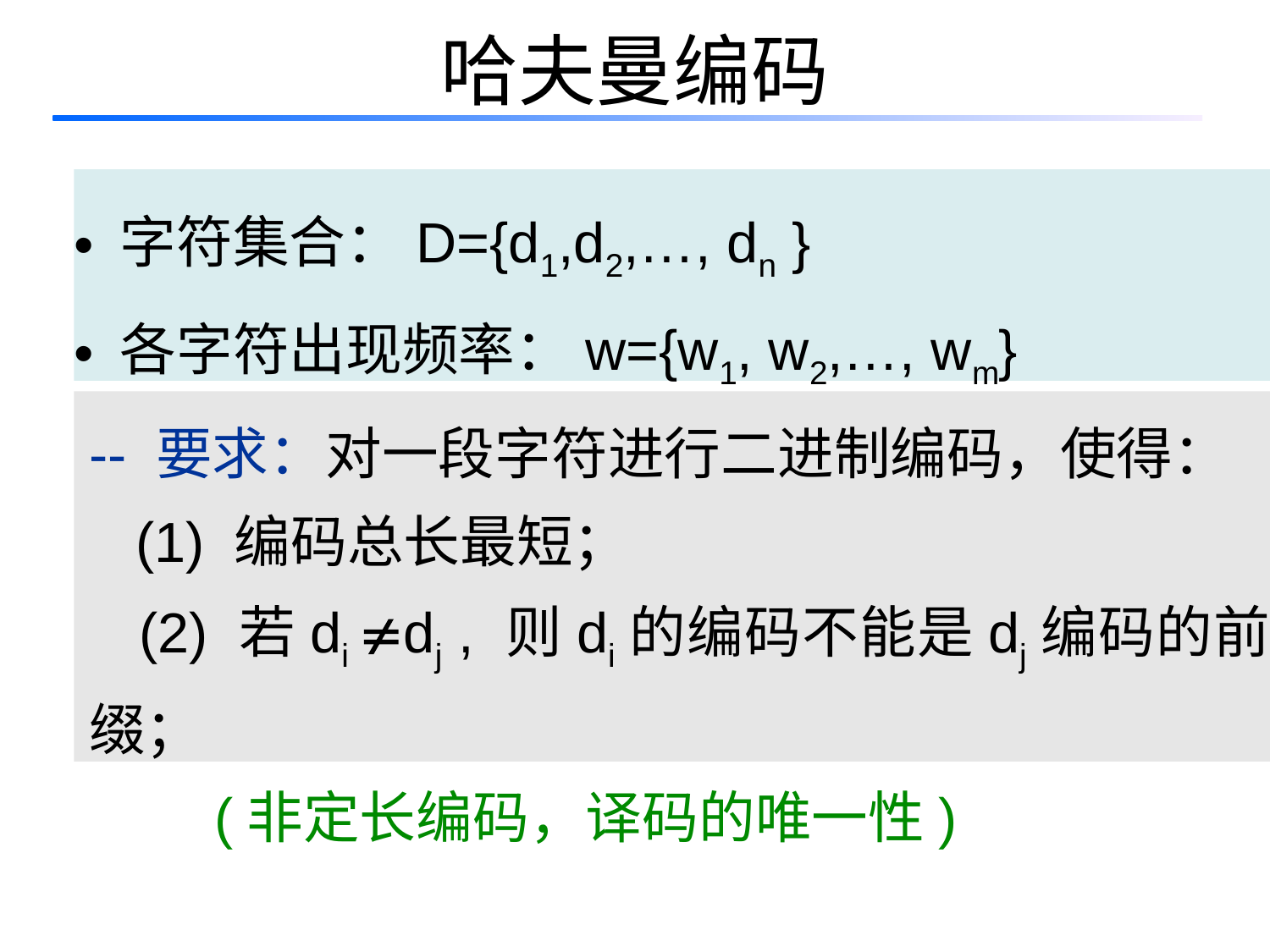

# 哈夫曼编码

 字符集合：D={d1,d2,…, dn }
 各字符出现频率：w={w1, w2,…, wm}
-- 要求：对一段字符进行二进制编码，使得：
   (1) 编码总长最短；
   (2) 若di ≠dj , 则di的编码不能是dj编码的前缀；
        (非定长编码，译码的唯一性)